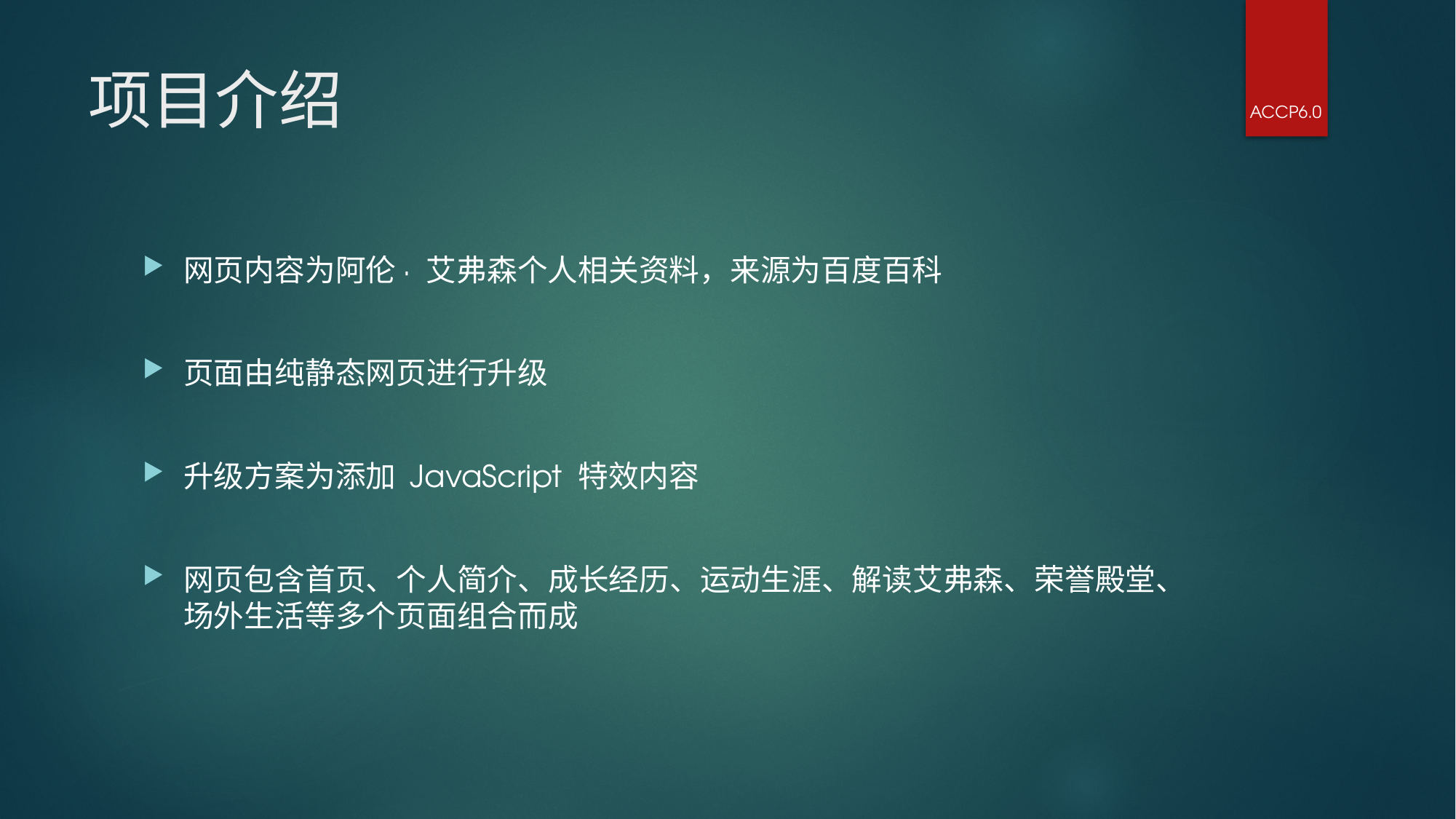

ACCP6.0
# 项目介绍
网页内容为阿伦· 艾弗森个人相关资料，来源为百度百科

页面由纯静态网页进行升级

升级方案为添加 JavaScript 特效内容

网页包含首页、个人简介、成长经历、运动生涯、解读艾弗森、荣誉殿堂、场外生活等多个页面组合而成